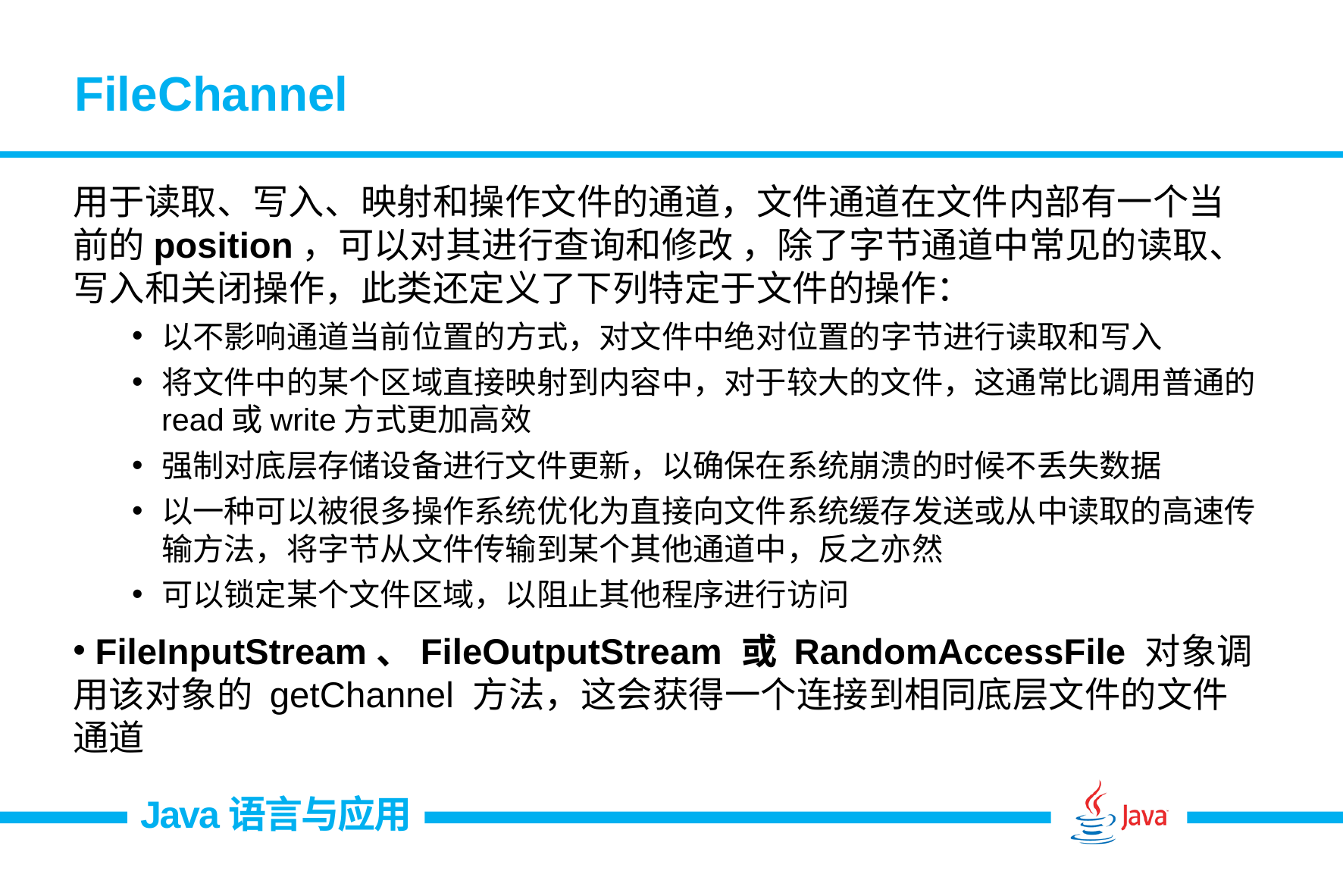

# FileChannel
用于读取、写入、映射和操作文件的通道，文件通道在文件内部有一个当前的position，可以对其进行查询和修改 ，除了字节通道中常见的读取、写入和关闭操作，此类还定义了下列特定于文件的操作：
以不影响通道当前位置的方式，对文件中绝对位置的字节进行读取和写入
将文件中的某个区域直接映射到内容中，对于较大的文件，这通常比调用普通的read或write方式更加高效
强制对底层存储设备进行文件更新，以确保在系统崩溃的时候不丢失数据
以一种可以被很多操作系统优化为直接向文件系统缓存发送或从中读取的高速传输方法，将字节从文件传输到某个其他通道中，反之亦然
可以锁定某个文件区域，以阻止其他程序进行访问
 FileInputStream、FileOutputStream 或 RandomAccessFile 对象调用该对象的 getChannel 方法，这会获得一个连接到相同底层文件的文件通道
104